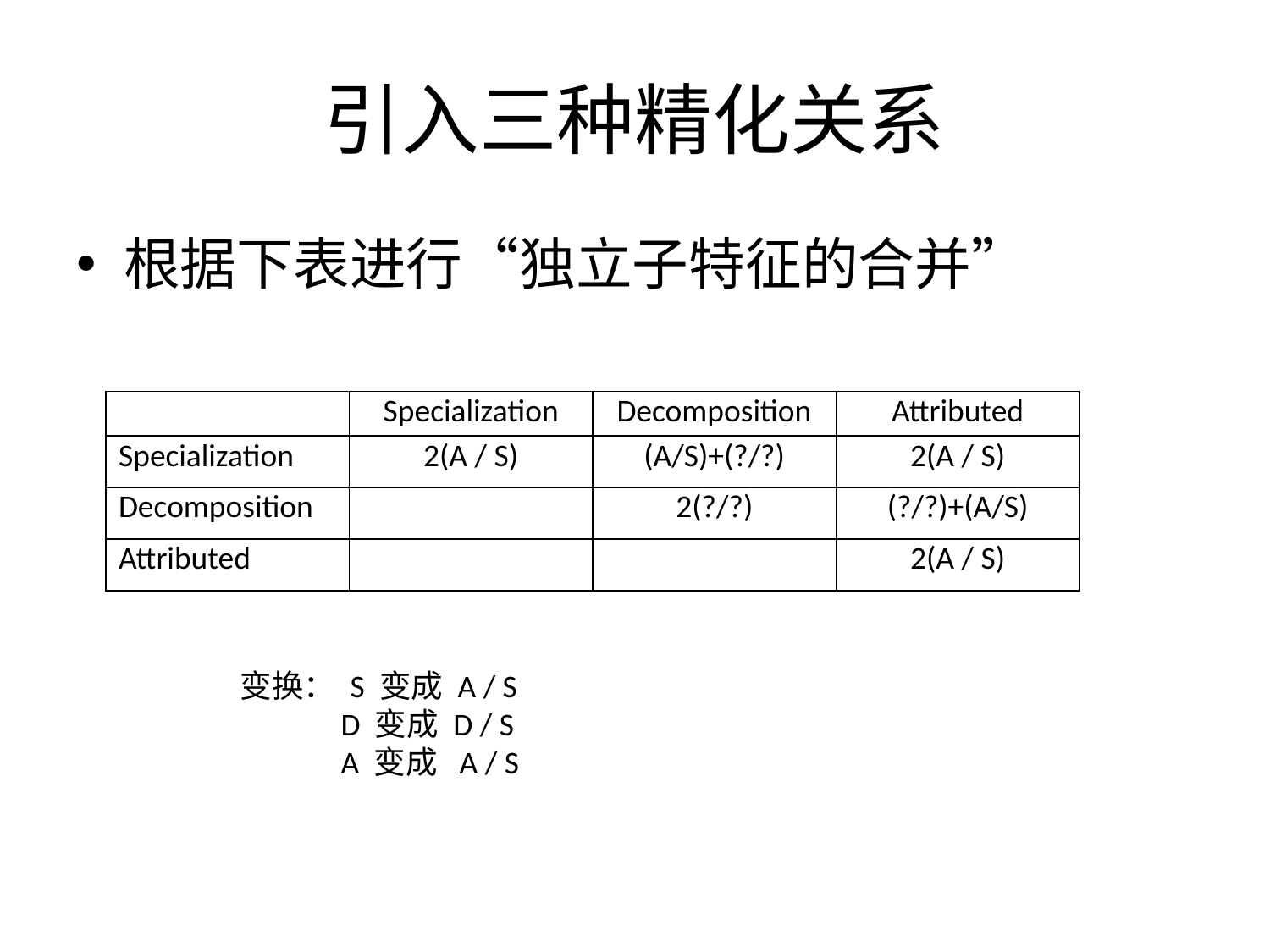

# 引入三种精化关系
根据下表进行“独立子特征的合并”
|  | Specialization | Decomposition | Attributed |
| --- | --- | --- | --- |
| Specialization | 2(A / S) | (A/S)+(?/?) | 2(A / S) |
| Decomposition |  | 2(?/?) | (?/?)+(A/S) |
| Attributed |  |  | 2(A / S) |
变换： S 变成 A / S
              D 变成 D / S
              A 变成  A / S